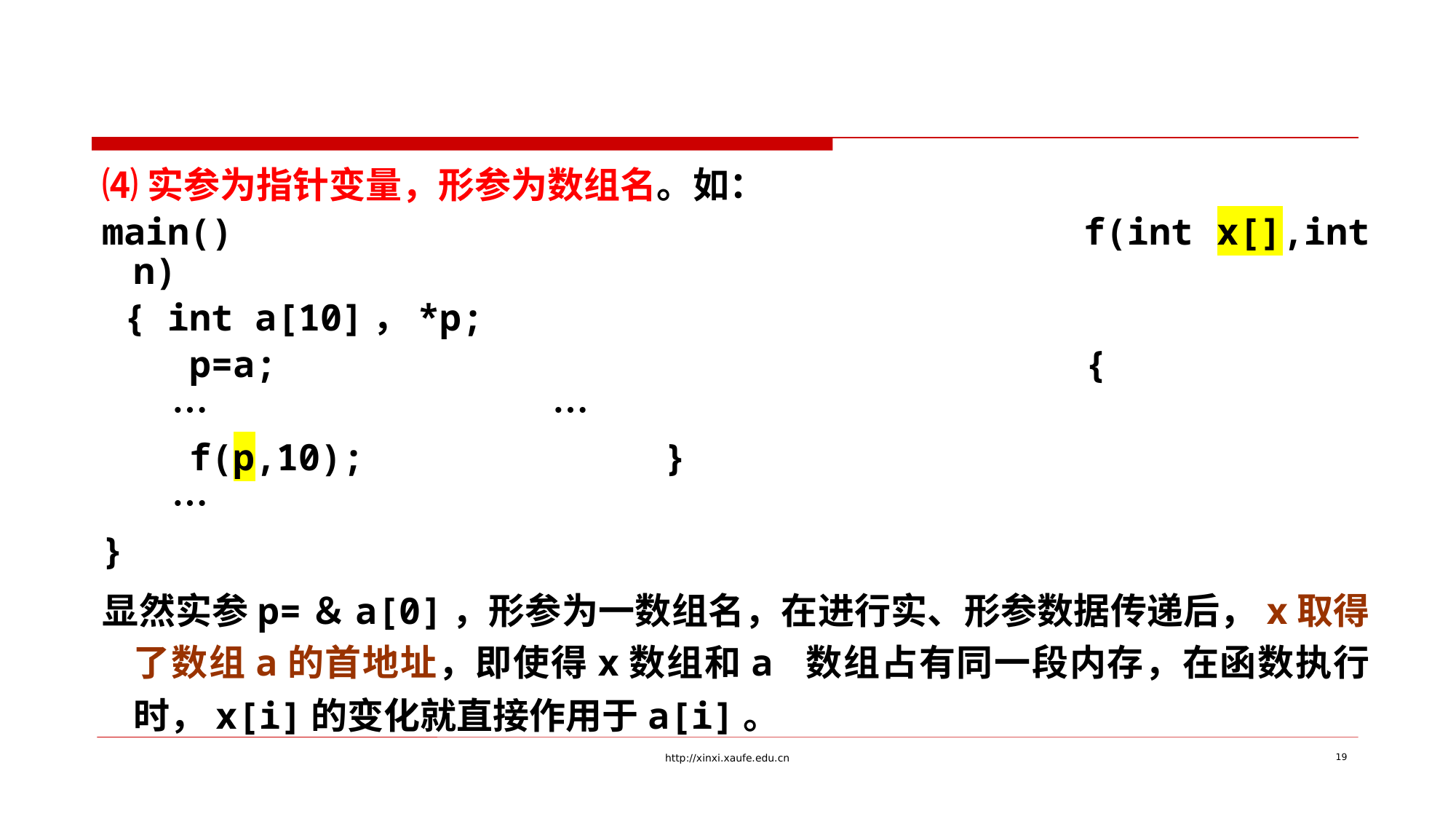

⑷实参为指针变量，形参为数组名。如：
main()                                     f(int x[],int n)
 { int a[10]，*p;
    p=a;                                     {
   　…                                          …
    f(p,10); 　　                       }
   　…
}
显然实参p=＆a[0]，形参为一数组名，在进行实、形参数据传递后，x取得了数组a的首地址，即使得x数组和a 数组占有同一段内存，在函数执行时，x[i]的变化就直接作用于a[i]。
http://xinxi.xaufe.edu.cn
19